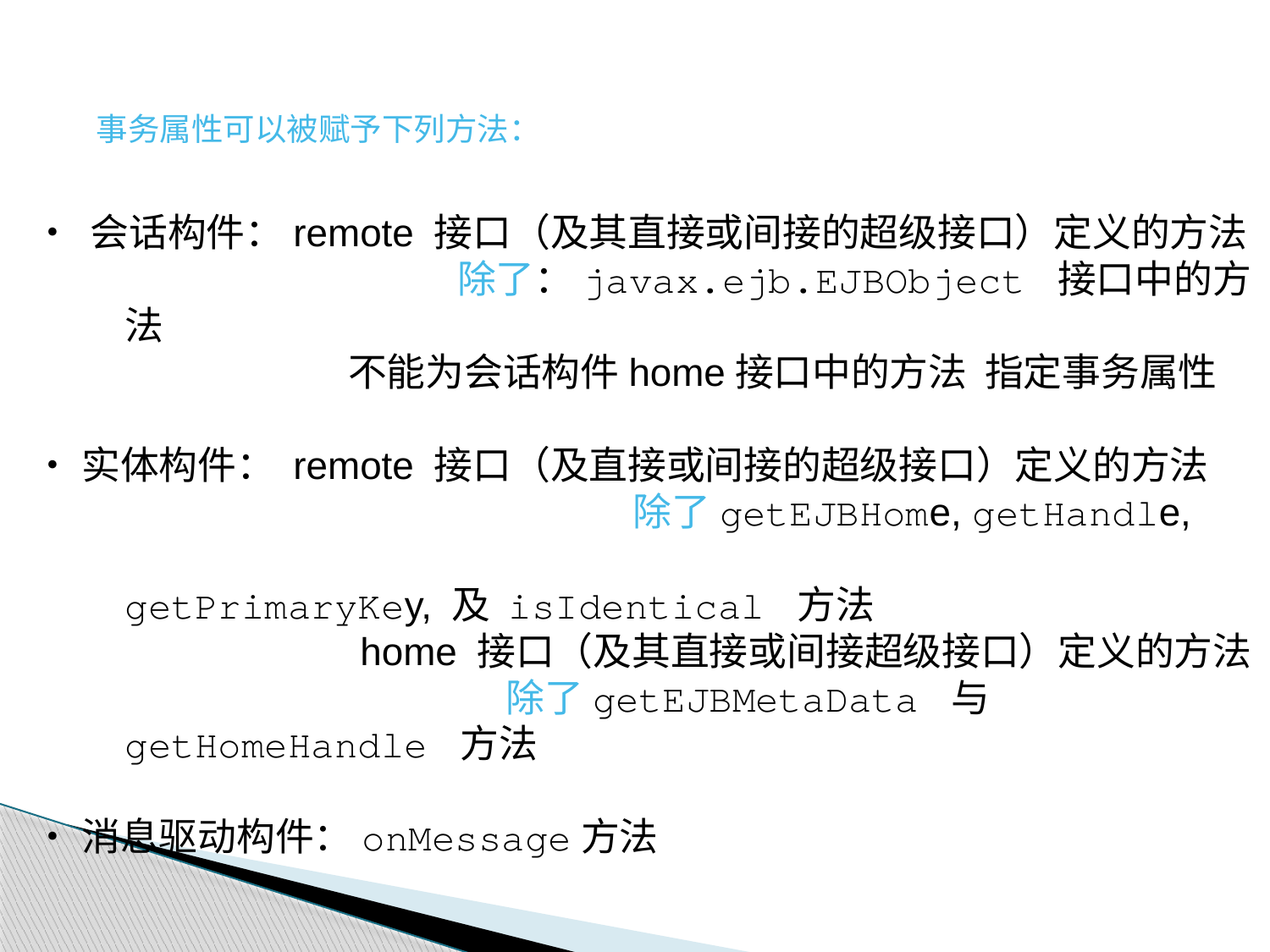

事务属性可以被赋予下列方法：
• 会话构件：remote 接口（及其直接或间接的超级接口）定义的方法		         除了：javax.ejb.EJBObject 接口中的方法
		          不能为会话构件home接口中的方法  指定事务属性

•实体构件： remote 接口（及直接或间接的超级接口）定义的方法				除了getEJBHome, getHandle, 		  				       getPrimaryKey, 及 isIdentical 方法
		          home 接口（及其直接或间接超级接口）定义的方法
				除了getEJBMetaData 与getHomeHandle 方法

•消息驱动构件：onMessage方法